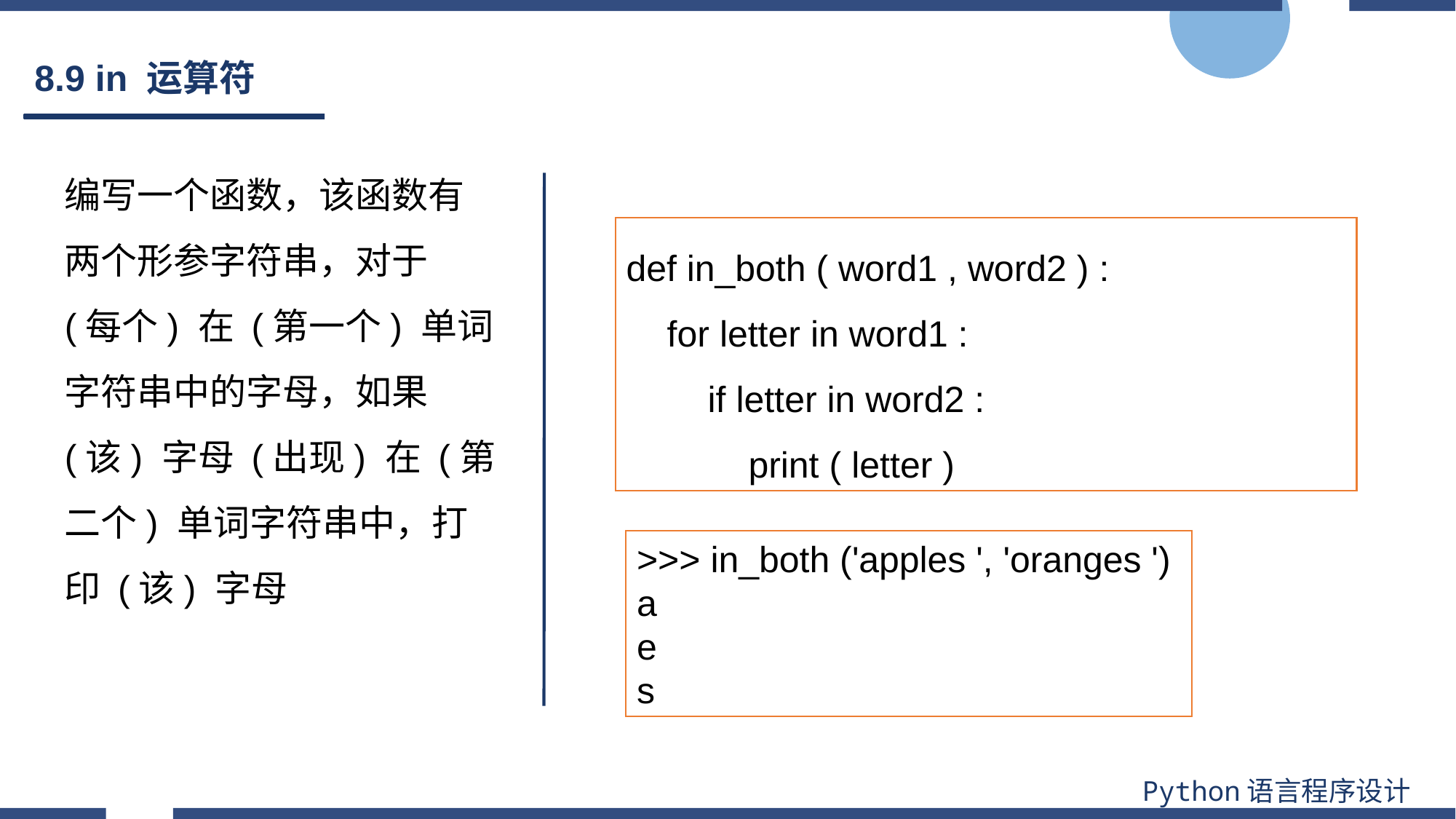

# 8.9 in 运算符
编写一个函数，该函数有两个形参字符串，对于 (每个) 在 (第一个) 单词字符串中的字母，如果 (该) 字母 (出现) 在 (第二个) 单词字符串中，打印 (该) 字母
def in_both ( word1 , word2 ) :
    for letter in word1 :
        if letter in word2 :
            print ( letter )
>>> in_both ('apples ', 'oranges ')
a
e
s